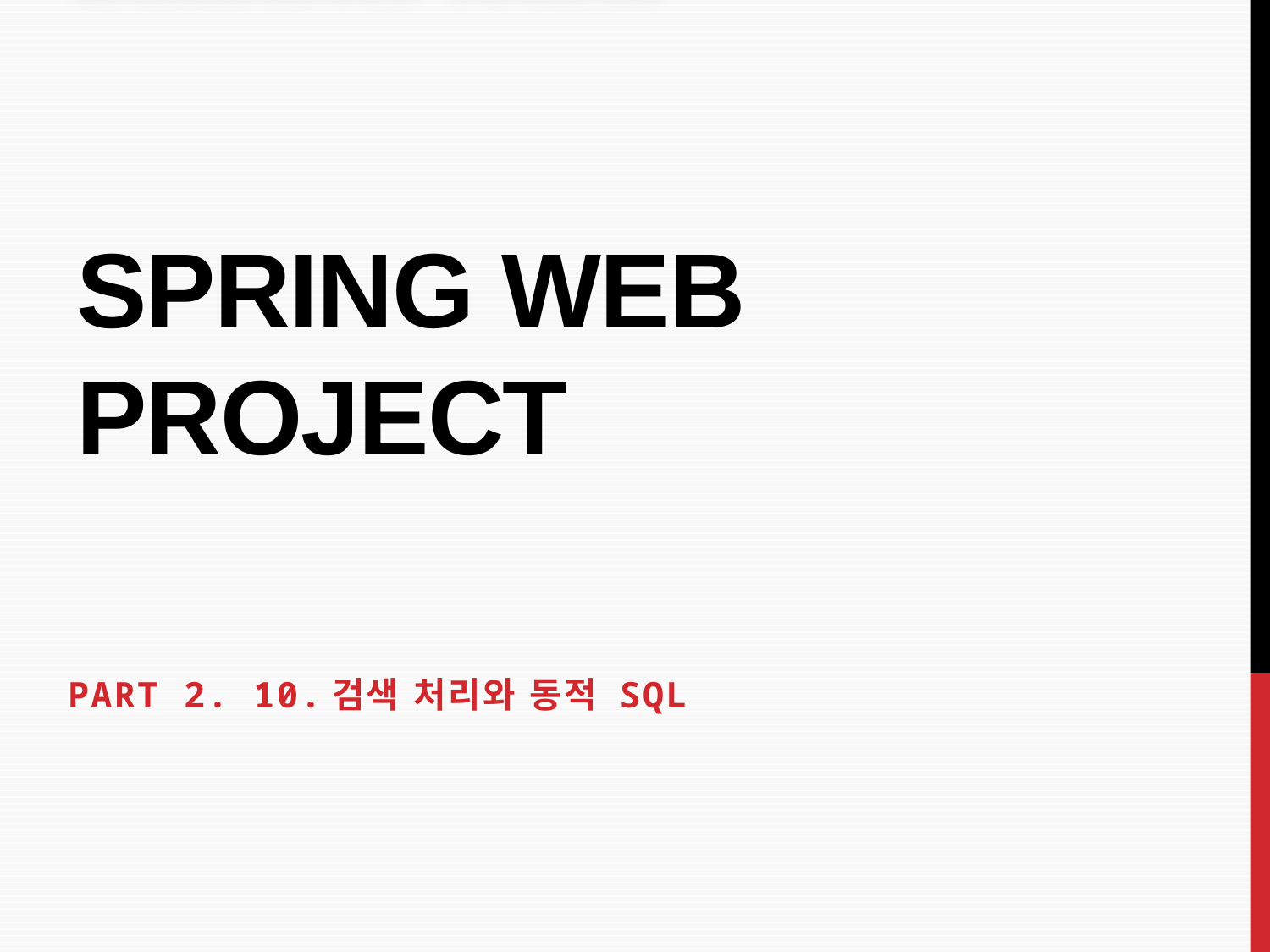

# Spring Web Project
PART 2. 10.검색 처리와 동적 SQL